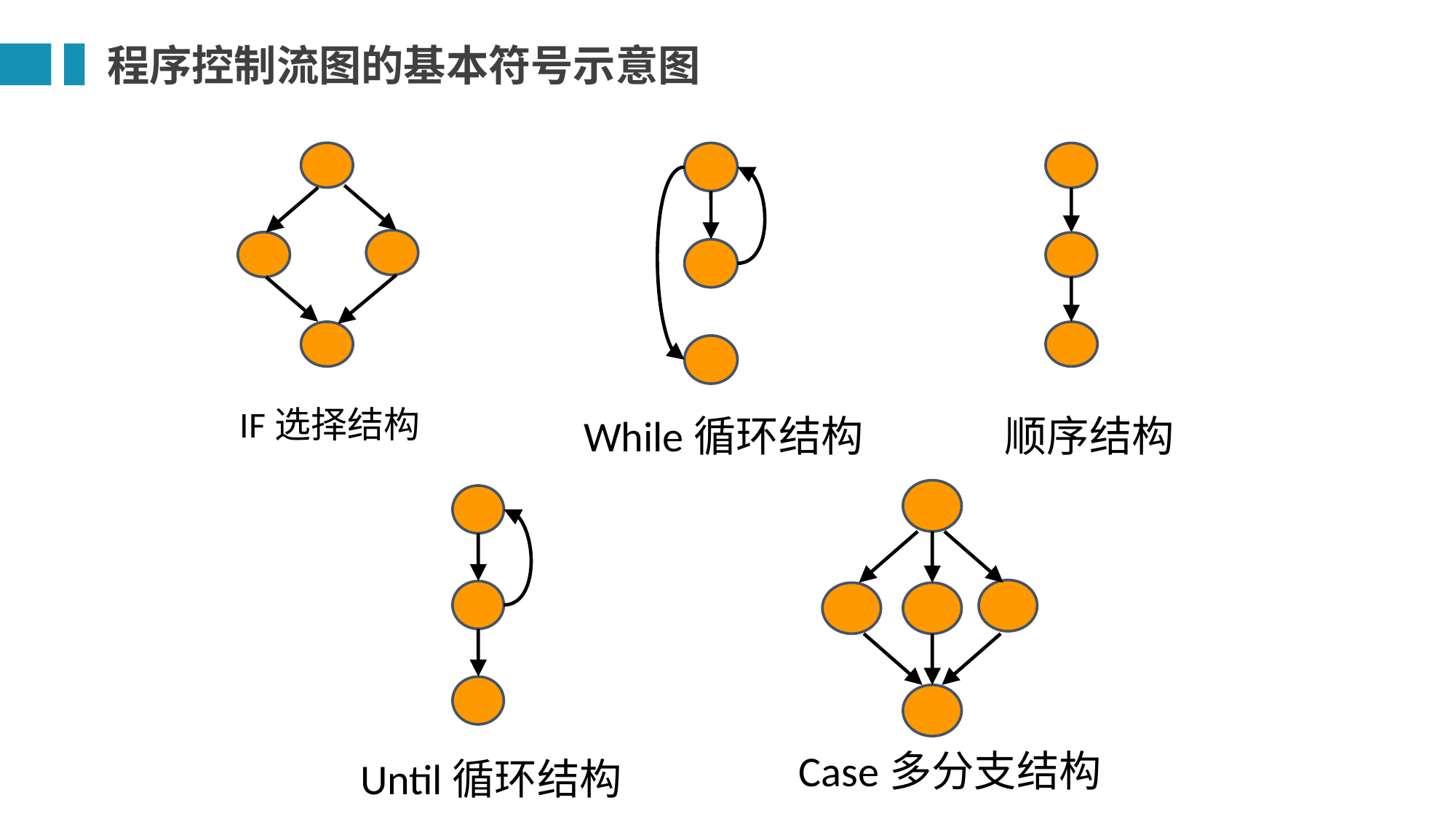

程序控制流图的基本符号示意图

IF选择结构

While循环结构

顺序结构

Case多分支结构

Until循环结构
84